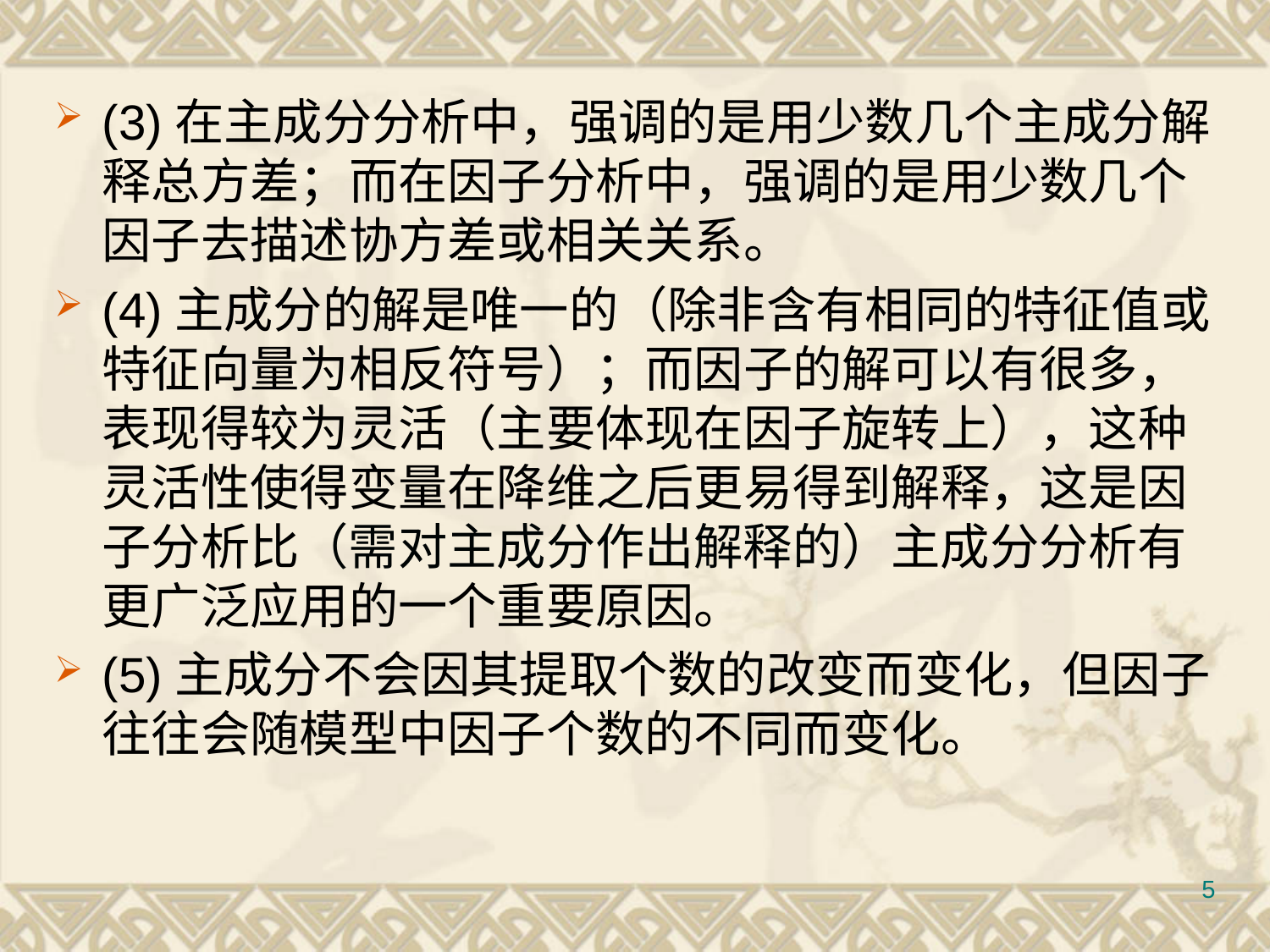

#
(3)在主成分分析中，强调的是用少数几个主成分解释总方差；而在因子分析中，强调的是用少数几个因子去描述协方差或相关关系。
(4)主成分的解是唯一的（除非含有相同的特征值或特征向量为相反符号）；而因子的解可以有很多，表现得较为灵活（主要体现在因子旋转上），这种灵活性使得变量在降维之后更易得到解释，这是因子分析比（需对主成分作出解释的）主成分分析有更广泛应用的一个重要原因。
(5)主成分不会因其提取个数的改变而变化，但因子往往会随模型中因子个数的不同而变化。
5